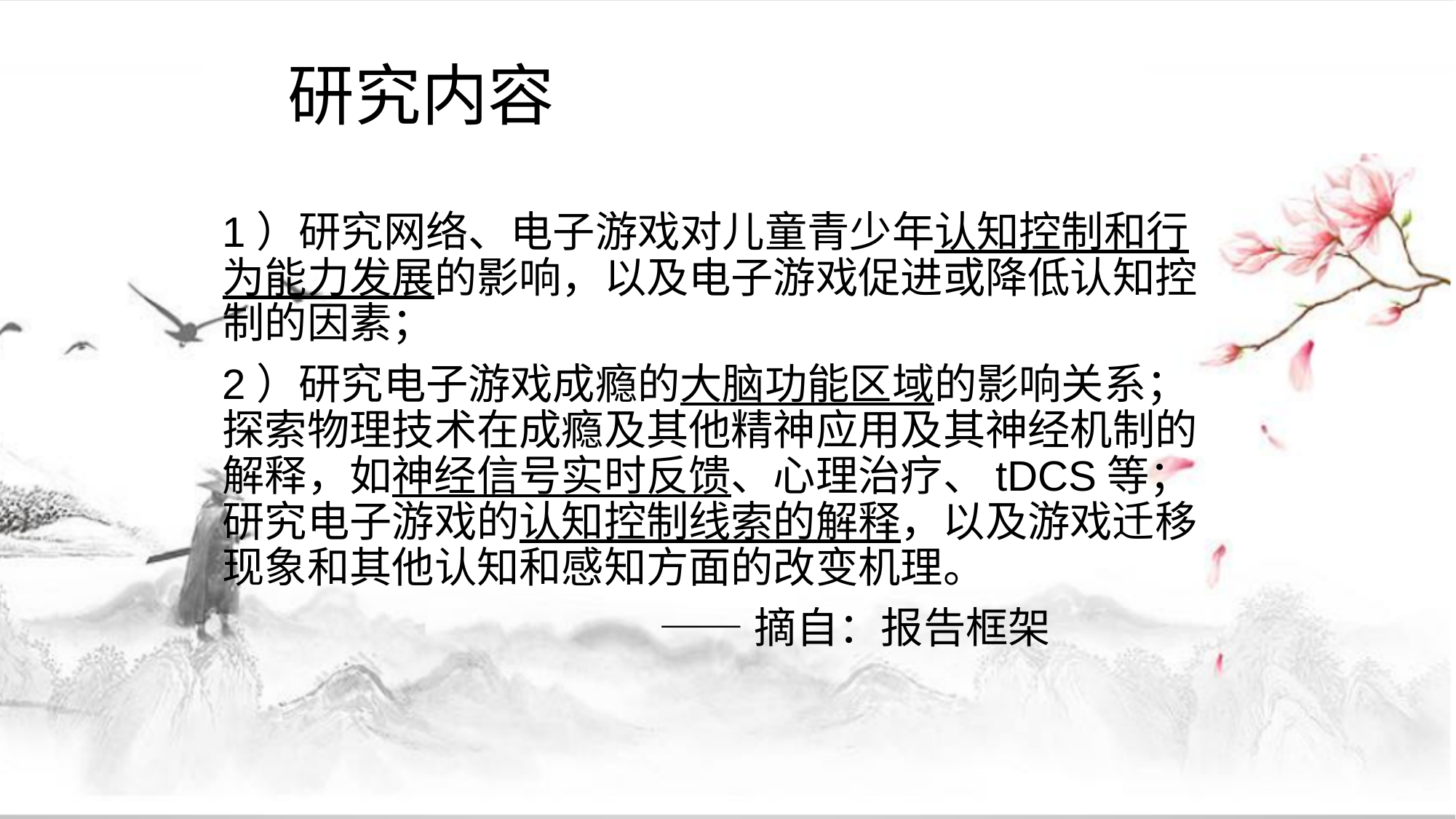

# 研究内容
1）研究网络、电子游戏对儿童青少年认知控制和行为能力发展的影响，以及电子游戏促进或降低认知控制的因素；
2）研究电子游戏成瘾的大脑功能区域的影响关系；探索物理技术在成瘾及其他精神应用及其神经机制的解释，如神经信号实时反馈、心理治疗、tDCS等；研究电子游戏的认知控制线索的解释，以及游戏迁移现象和其他认知和感知方面的改变机理。
				——摘自：报告框架